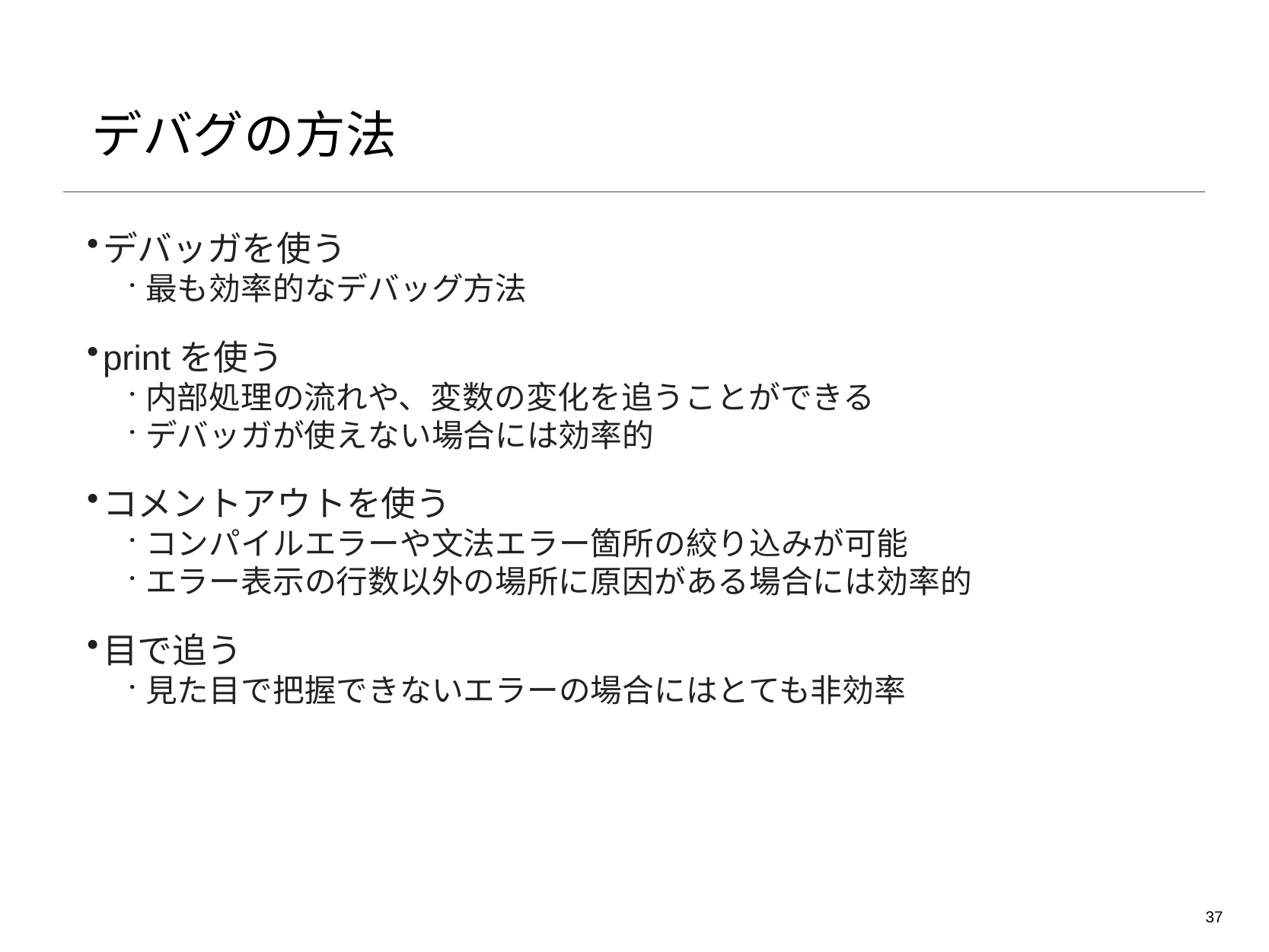

# デバグの方法
デバッガを使う
最も効率的なデバッグ方法
printを使う
内部処理の流れや、変数の変化を追うことができる
デバッガが使えない場合には効率的
コメントアウトを使う
コンパイルエラーや文法エラー箇所の絞り込みが可能
エラー表示の行数以外の場所に原因がある場合には効率的
目で追う
見た目で把握できないエラーの場合にはとても非効率
37